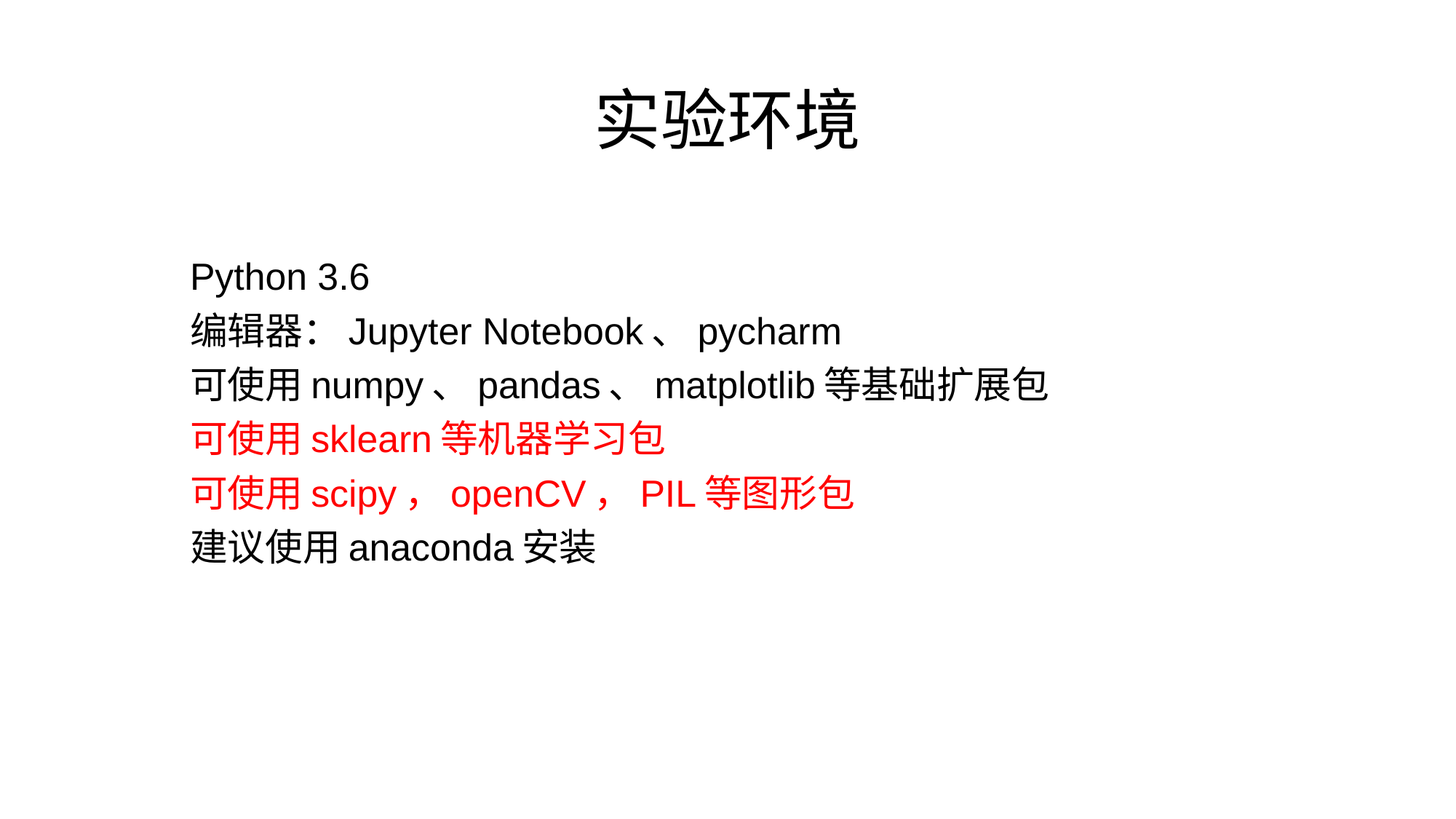

# 实验环境
Python 3.6
编辑器：Jupyter Notebook、pycharm
可使用numpy、pandas、matplotlib等基础扩展包
可使用sklearn等机器学习包
可使用scipy，openCV，PIL等图形包
建议使用anaconda安装